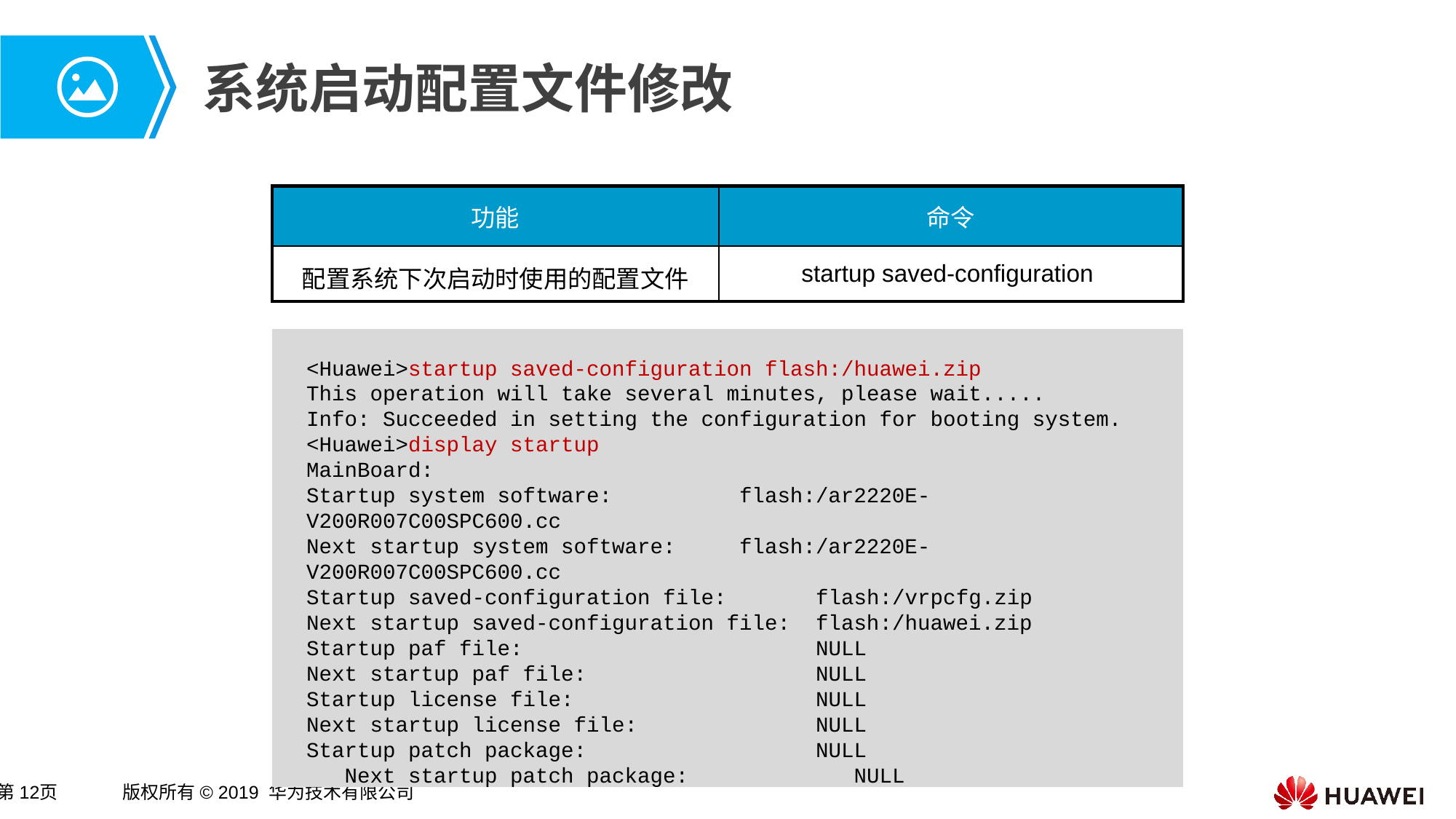

# 系统启动配置文件修改
| 功能 | 命令 |
| --- | --- |
| 配置系统下次启动时使用的配置文件 | startup saved-configuration |

<Huawei>startup saved-configuration flash:/huawei.zip
This operation will take several minutes, please wait.....
Info: Succeeded in setting the configuration for booting system.
<Huawei>display startup
MainBoard:
Startup system software:          flash:/ar2220E-V200R007C00SPC600.cc
Next startup system software:     flash:/ar2220E-V200R007C00SPC600.cc
Startup saved-configuration file:       flash:/vrpcfg.zip
Next startup saved-configuration file:  flash:/huawei.zip
Startup paf file:                       NULL
Next startup paf file:                  NULL
Startup license file:                   NULL
Next startup license file:              NULL
Startup patch package:                  NULL
   Next startup patch package:             NULL